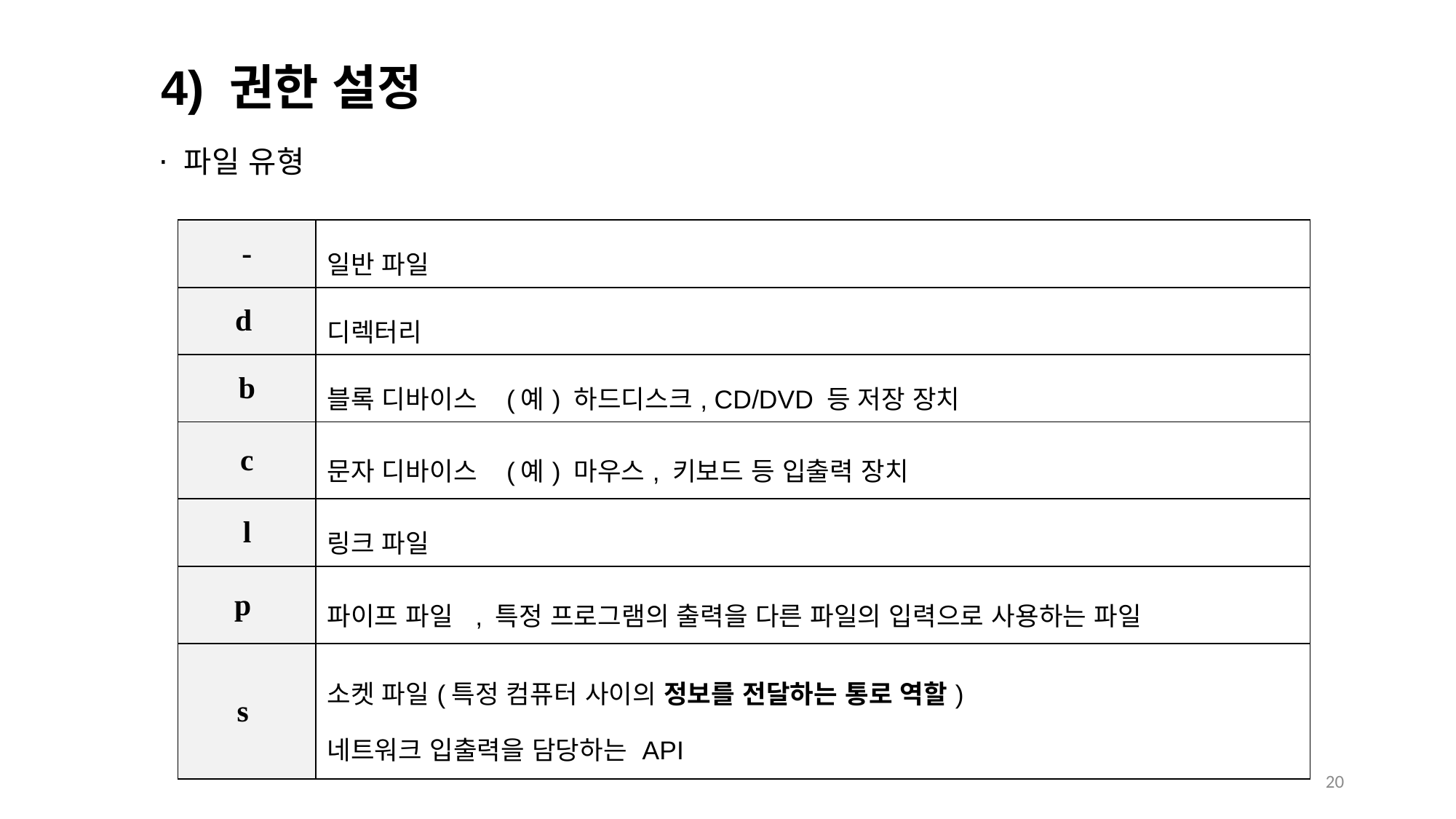

4) 권한 설정
⋅ 파일 유형
| - | 일반 파일 |
| --- | --- |
| d | 디렉터리 |
| b | 블록 디바이스 (예) 하드디스크, CD/DVD 등 저장 장치 |
| c | 문자 디바이스 (예) 마우스, 키보드 등 입출력 장치 |
| l | 링크 파일 |
| p | 파이프 파일 , 특정 프로그램의 출력을 다른 파일의 입력으로 사용하는 파일 |
| s | 소켓 파일(특정 컴퓨터 사이의 정보를 전달하는 통로 역할) 네트워크 입출력을 담당하는 API |
20